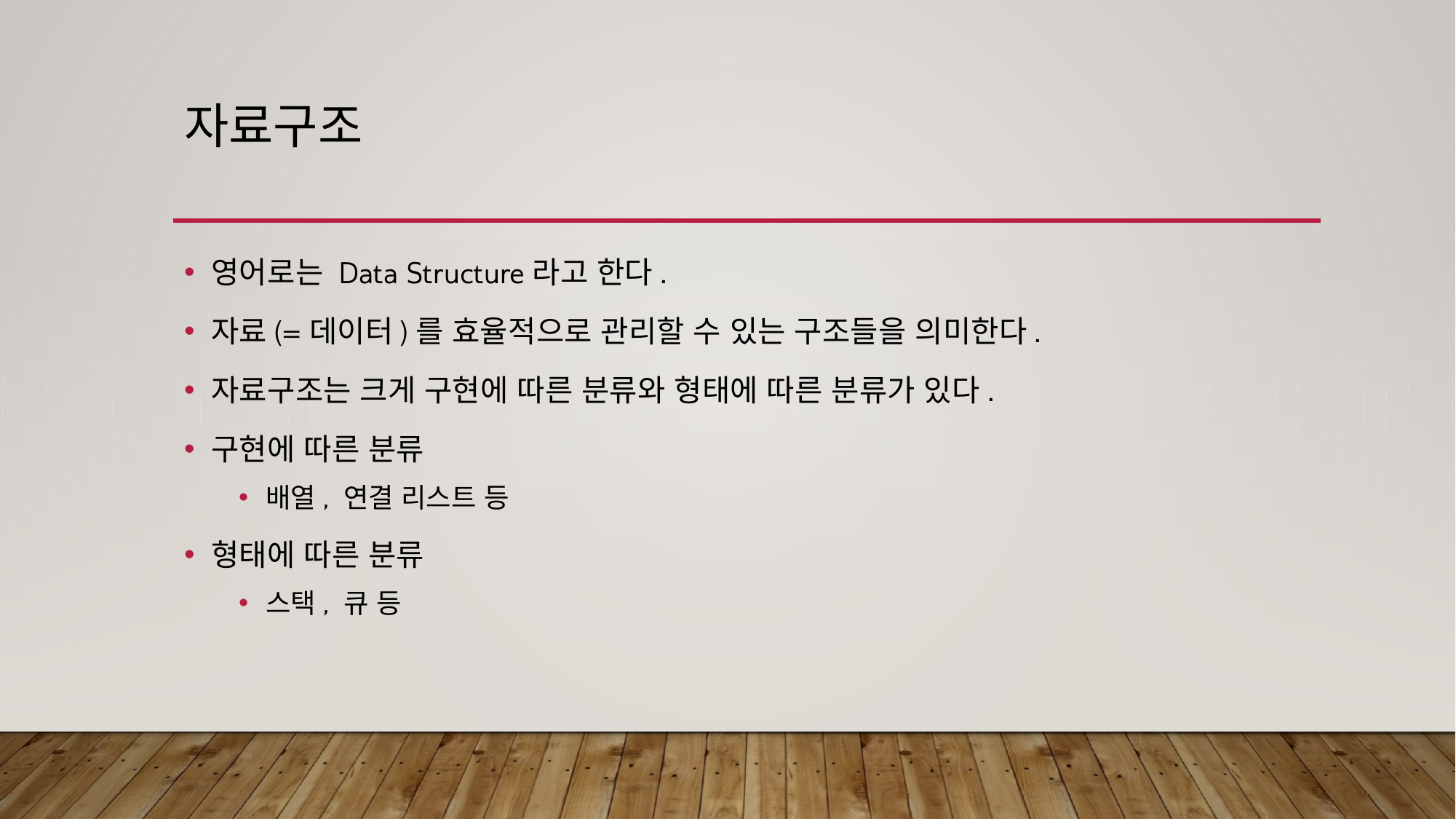

# 자료구조
영어로는 Data Structure라고 한다.
자료(=데이터)를 효율적으로 관리할 수 있는 구조들을 의미한다.
자료구조는 크게 구현에 따른 분류와 형태에 따른 분류가 있다.
구현에 따른 분류
배열, 연결 리스트 등
형태에 따른 분류
스택, 큐 등